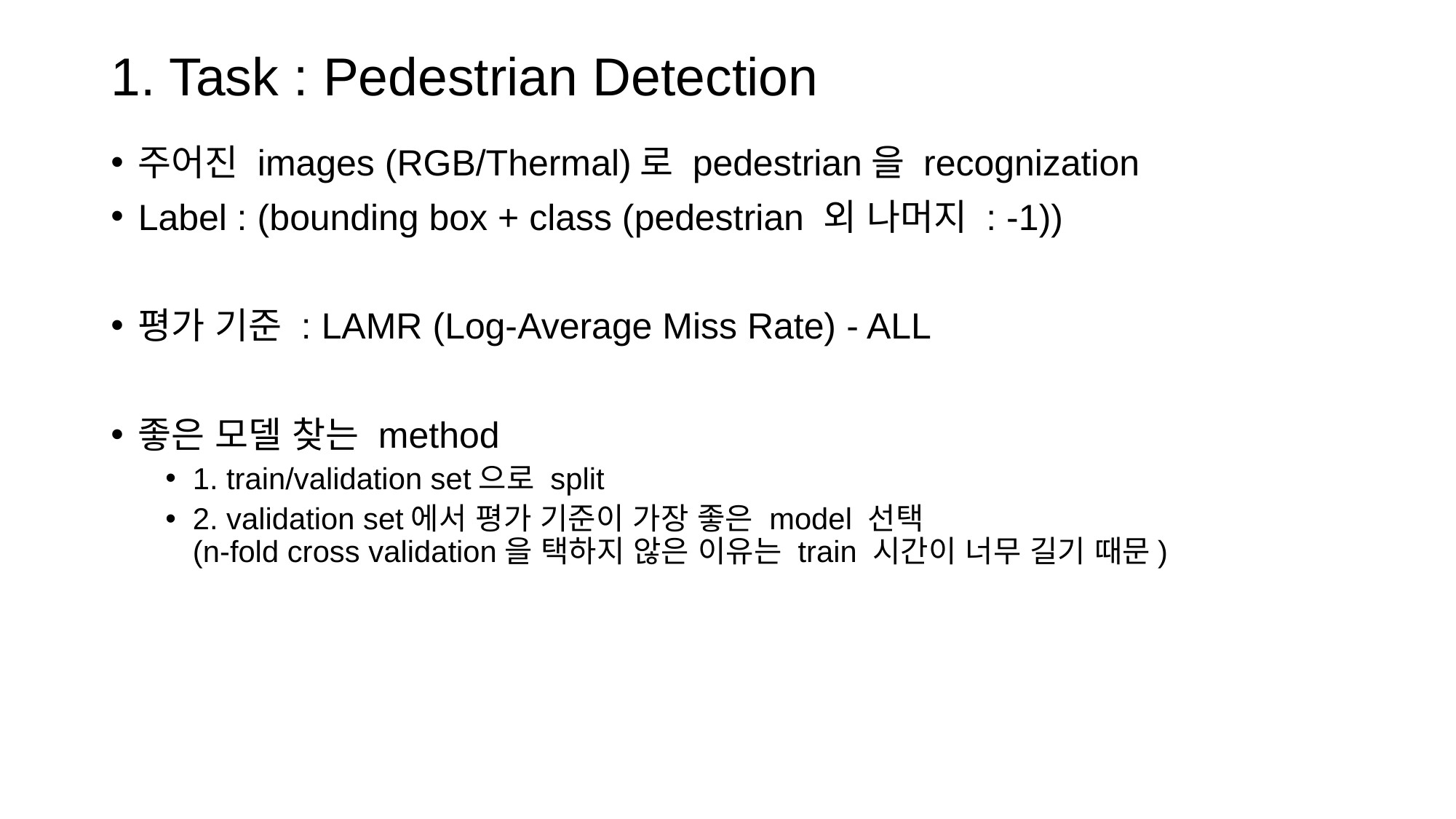

# 1. Task : Pedestrian Detection
주어진 images (RGB/Thermal)로 pedestrian을 recognization
Label : (bounding box + class (pedestrian 외 나머지 : -1))

평가 기준 : LAMR (Log-Average Miss Rate) - ALL

좋은 모델 찾는 method
1. train/validation set으로 split
2. validation set에서 평가 기준이 가장 좋은 model 선택
(n-fold cross validation을 택하지 않은 이유는 train 시간이 너무 길기 때문)